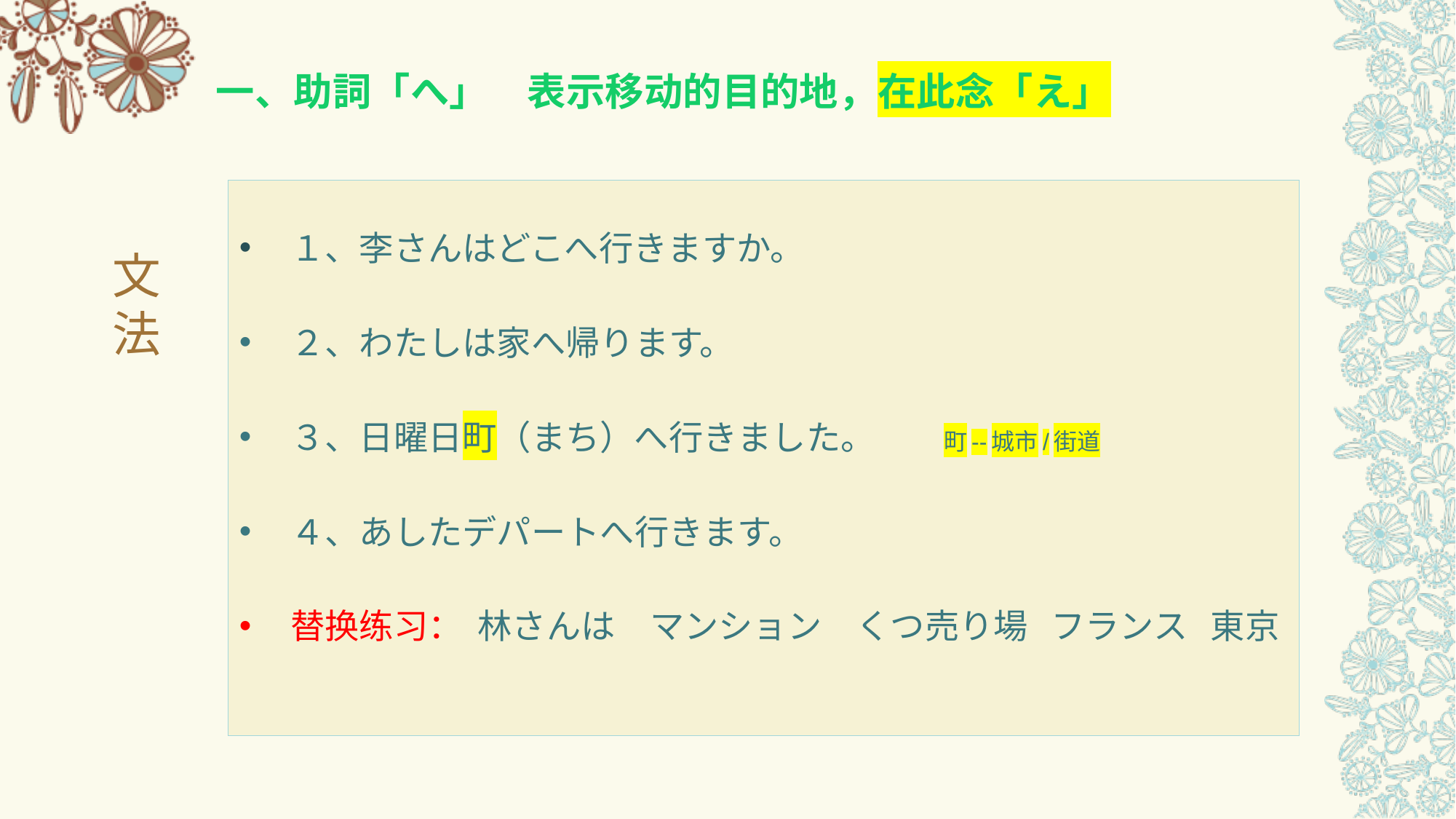

# 一、助詞「へ」　表示移动的目的地，在此念「え」
  １、李さんはどこへ行きますか。
  ２、わたしは家へ帰ります。
  ３、日曜日町（まち）へ行きました。　　町--城市/街道
  ４、あしたデパートへ行きます。
  替换练习：  林さんは　マンション　くつ売り場   フランス   東京
文法